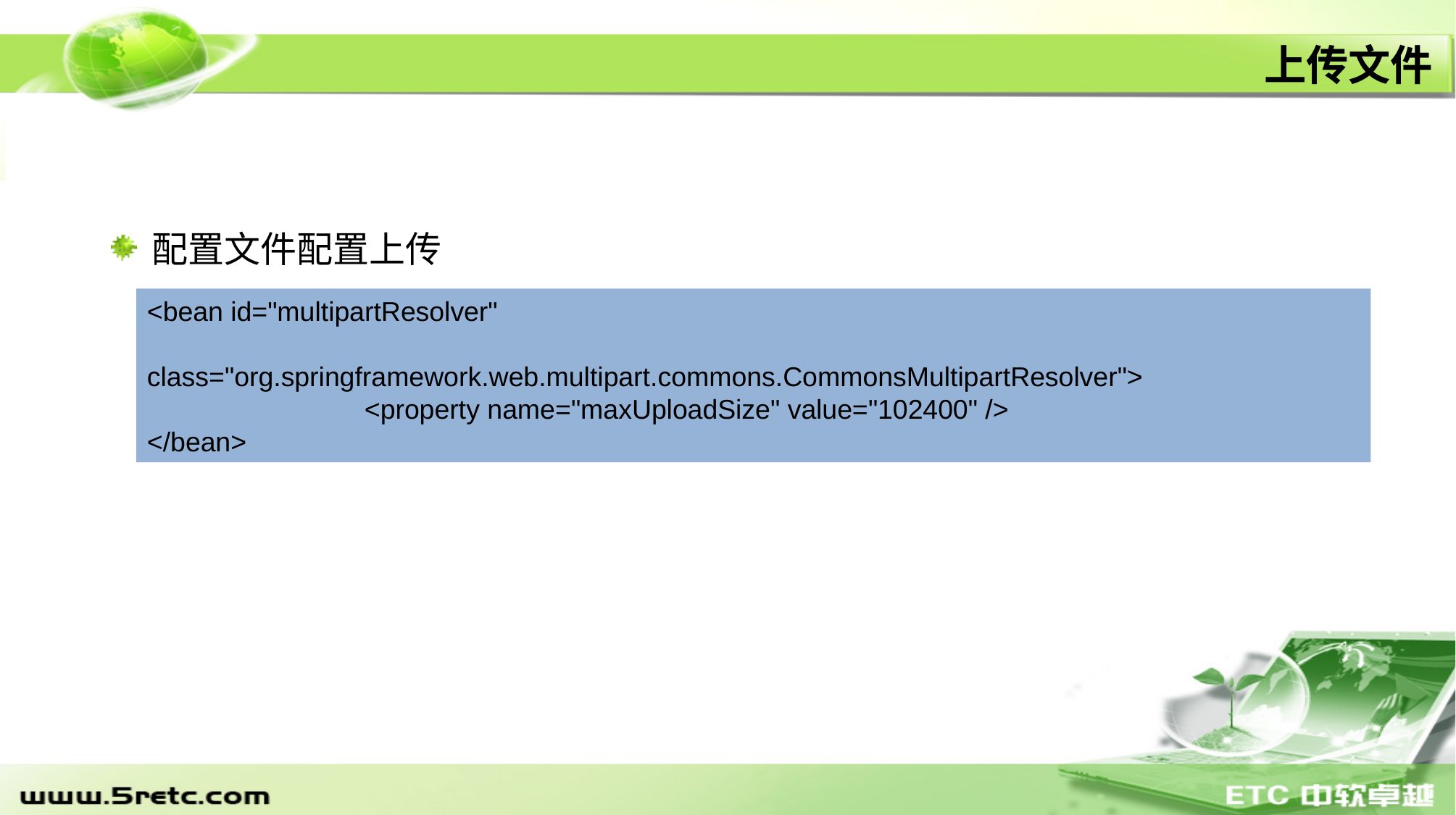

# 上传文件
配置文件配置上传

<bean id="multipartResolver"
		class="org.springframework.web.multipart.commons.CommonsMultipartResolver">
		<property name="maxUploadSize" value="102400" />
</bean>